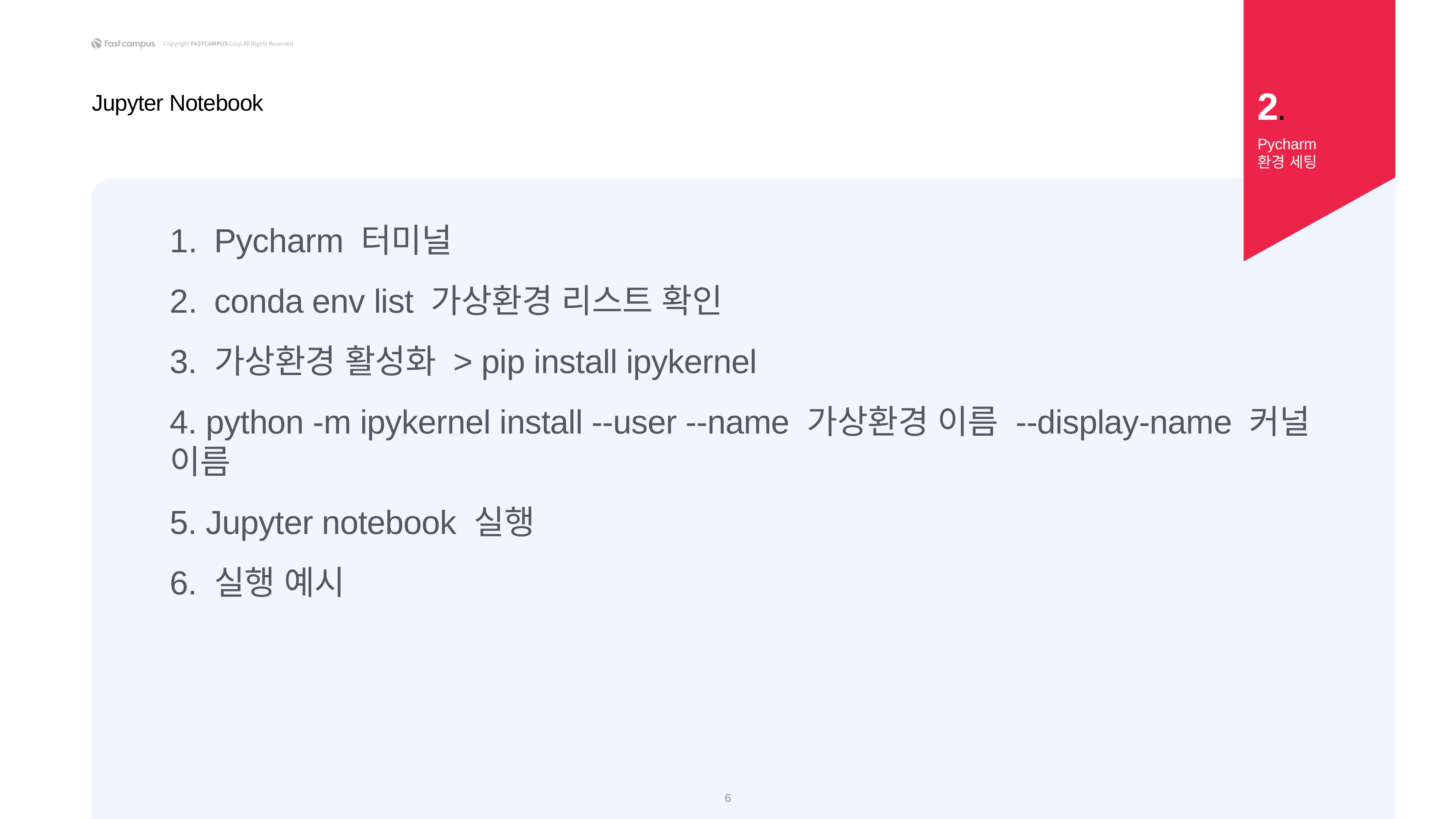

2.
Jupyter Notebook
Pycharm
환경 세팅
Pycharm 터미널
conda env list 가상환경 리스트 확인
3. 가상환경 활성화 > pip install ipykernel
4. python -m ipykernel install --user --name 가상환경 이름 --display-name 커널 이름
5. Jupyter notebook 실행
6. 실행 예시
6